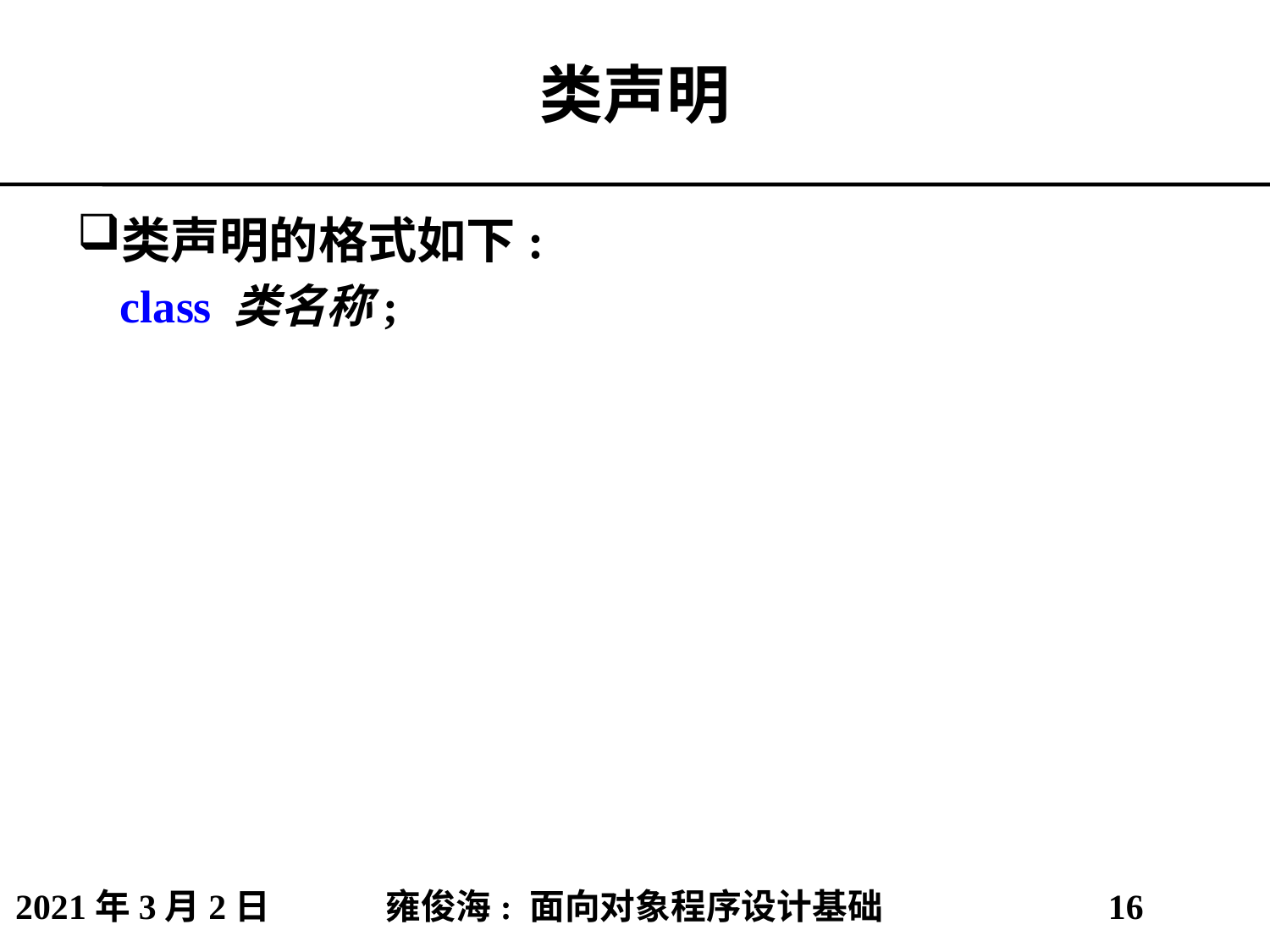

# 类声明

类声明的格式如下:
class 类名称;

2021年3月2日
雍俊海: 面向对象程序设计基础
16